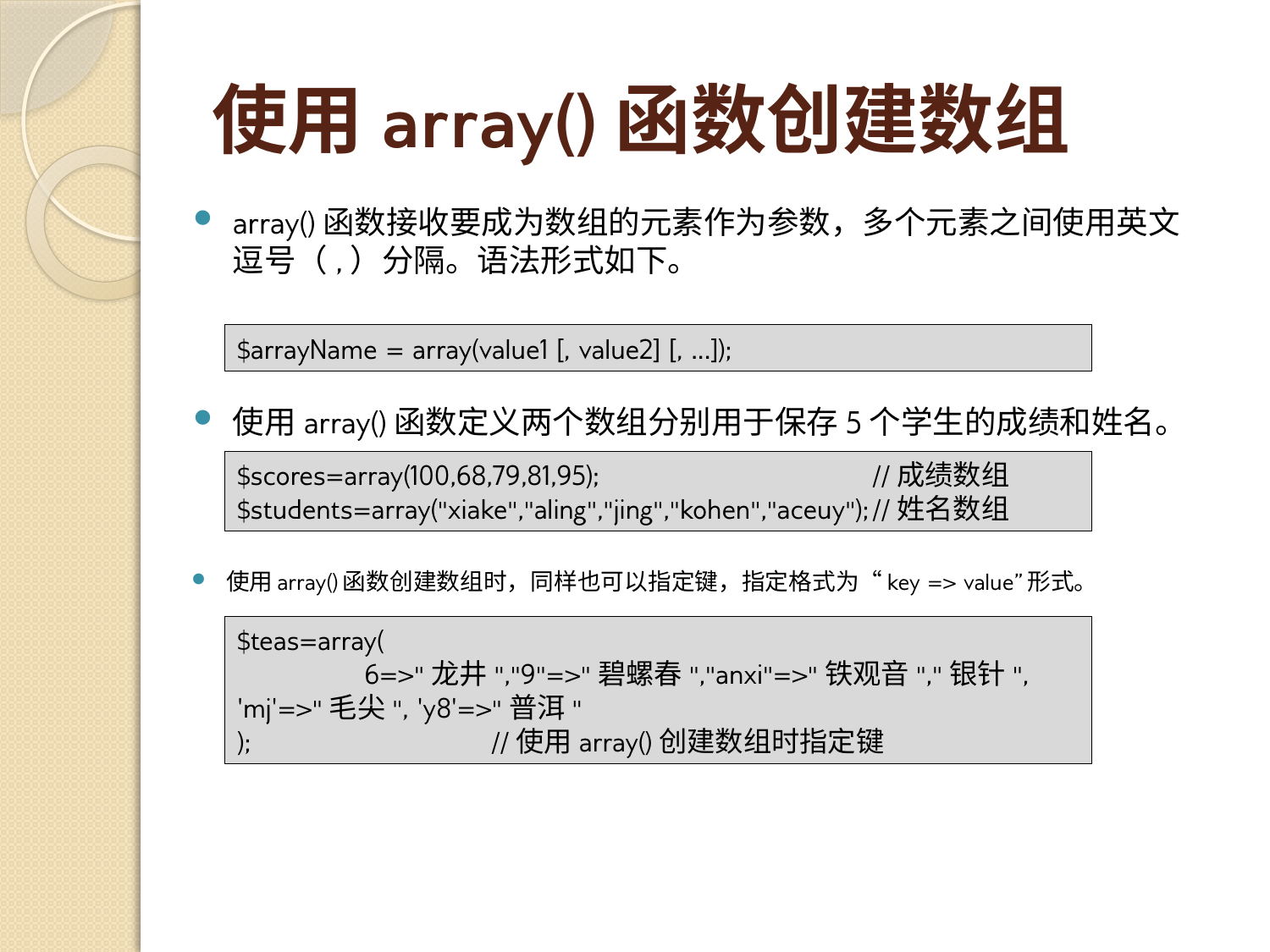

# 使用array()函数创建数组
array()函数接收要成为数组的元素作为参数，多个元素之间使用英文逗号（,）分隔。语法形式如下。
$arrayName = array(value1 [, value2] [, ...]);
使用array()函数定义两个数组分别用于保存5个学生的成绩和姓名。
$scores=array(100,68,79,81,95);			//成绩数组
$students=array("xiake","aling","jing","kohen","aceuy");	//姓名数组
使用array()函数创建数组时，同样也可以指定键，指定格式为“key => value”形式。
$teas=array(
	6=>"龙井","9"=>"碧螺春","anxi"=>"铁观音","银针", 'mj'=>"毛尖", 'y8'=>"普洱"
);		//使用array()创建数组时指定键